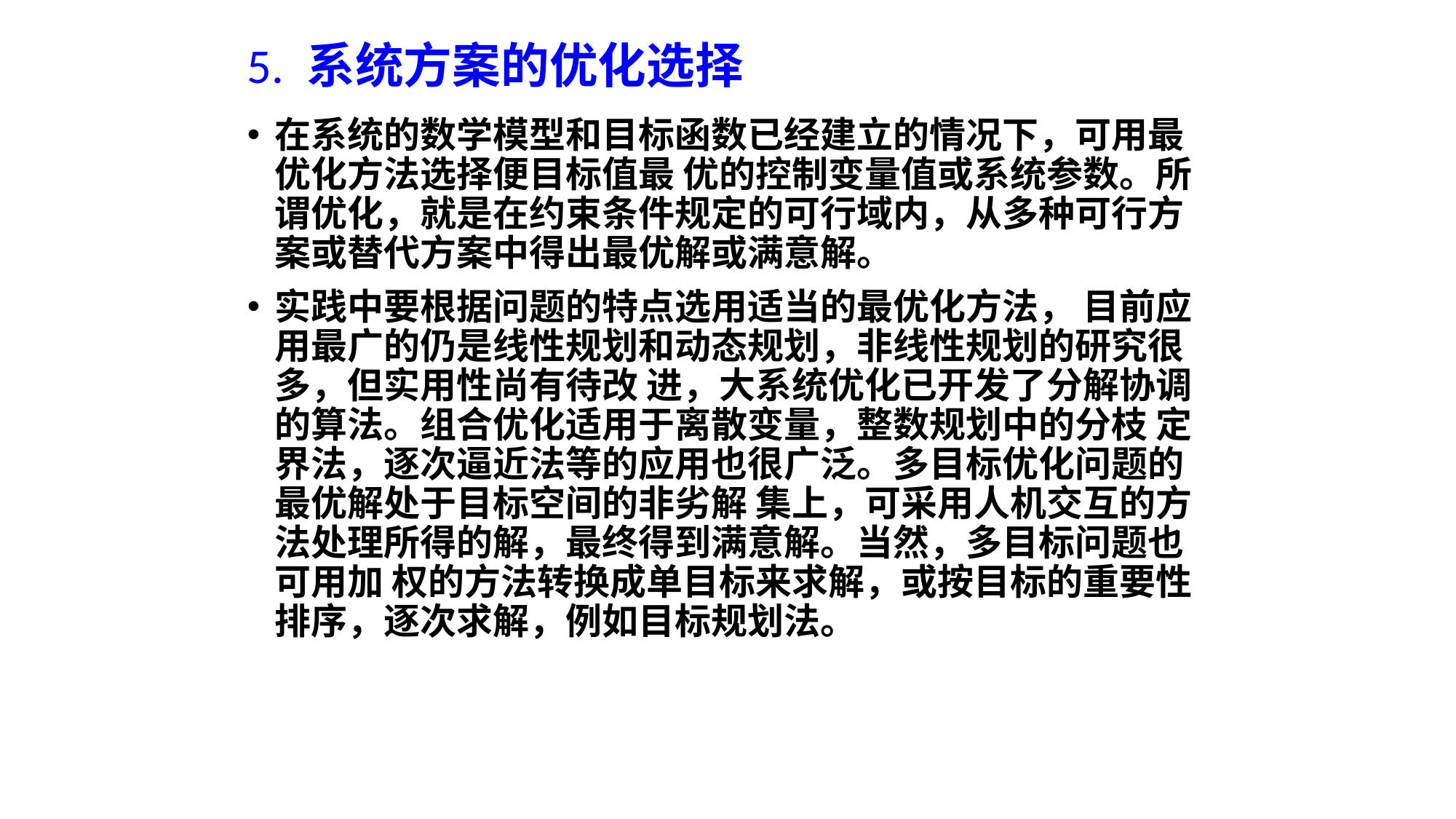

# 5. 系统方案的优化选择
在系统的数学模型和目标函数已经建立的情况下，可用最优化方法选择便目标值最 优的控制变量值或系统参数。所谓优化，就是在约束条件规定的可行域内，从多种可行方 案或替代方案中得出最优解或满意解。
实践中要根据问题的特点选用适当的最优化方法， 目前应用最广的仍是线性规划和动态规划，非线性规划的研究很多，但实用性尚有待改 进，大系统优化已开发了分解协调的算法。组合优化适用于离散变量，整数规划中的分枝 定界法，逐次逼近法等的应用也很广泛。多目标优化问题的最优解处于目标空间的非劣解 集上，可采用人机交互的方法处理所得的解，最终得到满意解。当然，多目标问题也可用加 权的方法转换成单目标来求解，或按目标的重要性排序，逐次求解，例如目标规划法。